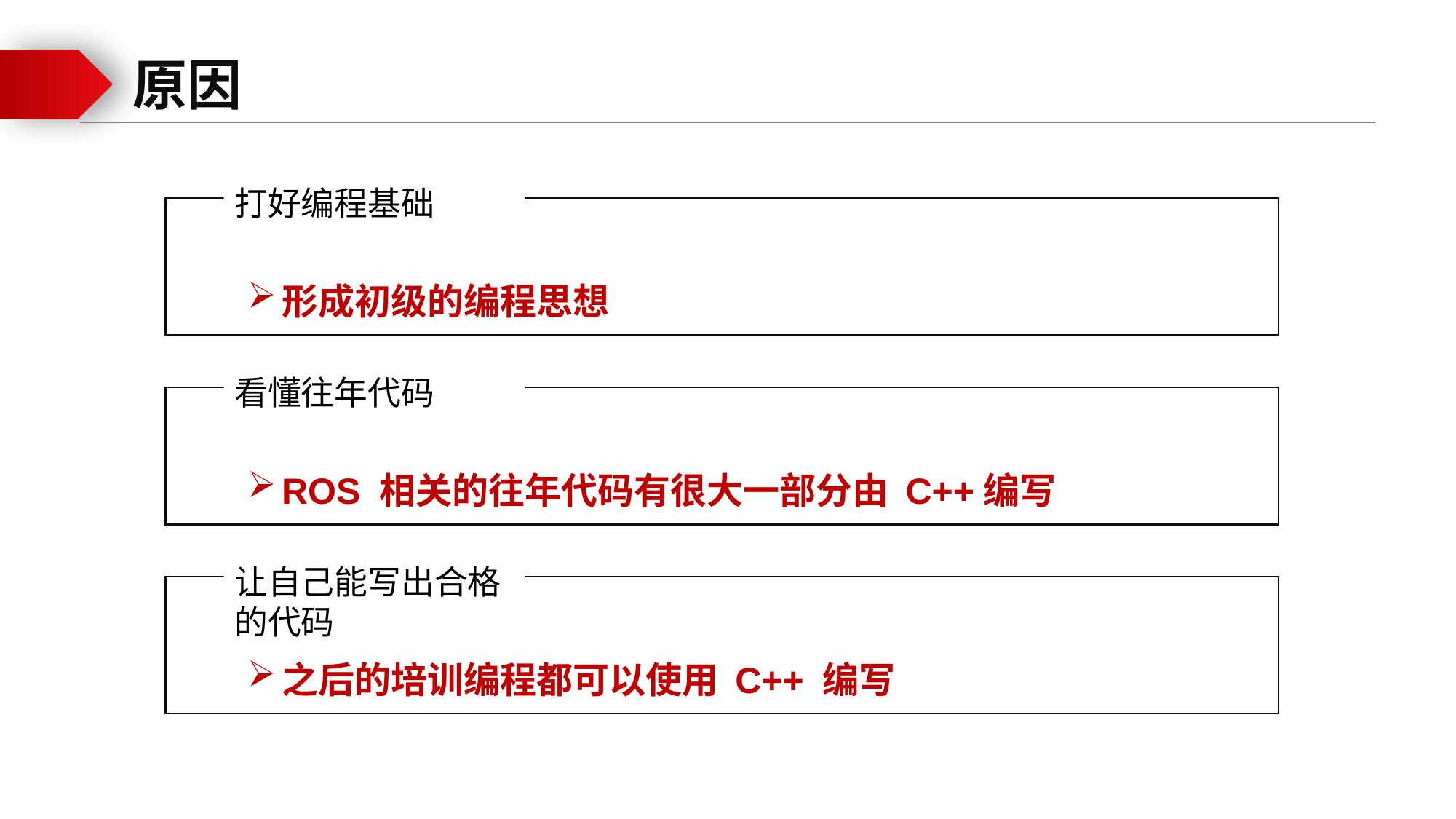

原因
打好编程基础

形成初级的编程思想
看懂往年代码

ROS 相关的往年代码有很大一部分由 C++编写
让自己能写出合格的代码

之后的培训编程都可以使用 C++ 编写